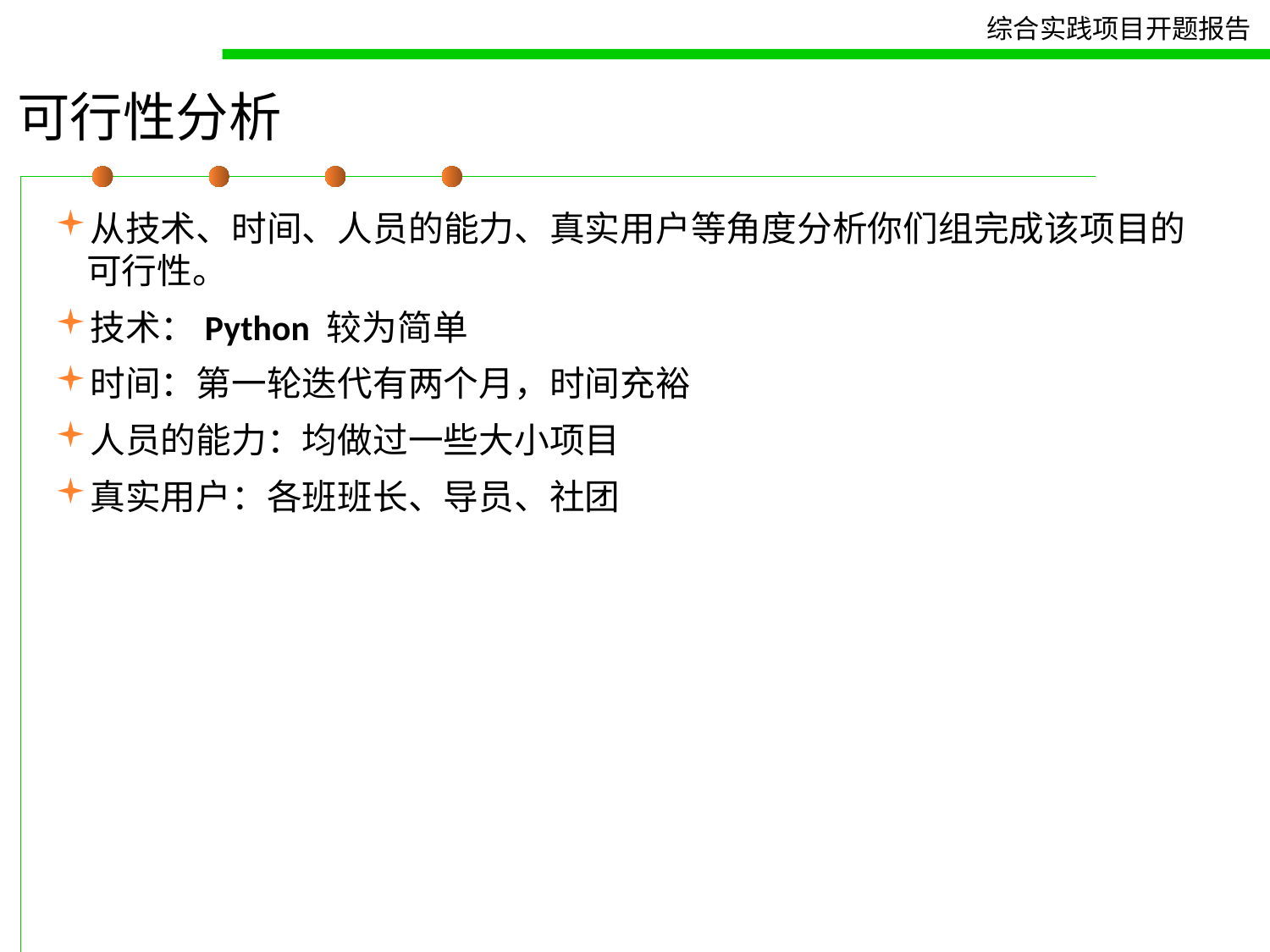

可行性分析
从技术、时间、人员的能力、真实用户等角度分析你们组完成该项目的可行性。
技术：Python 较为简单
时间：第一轮迭代有两个月，时间充裕
人员的能力：均做过一些大小项目
真实用户：各班班长、导员、社团